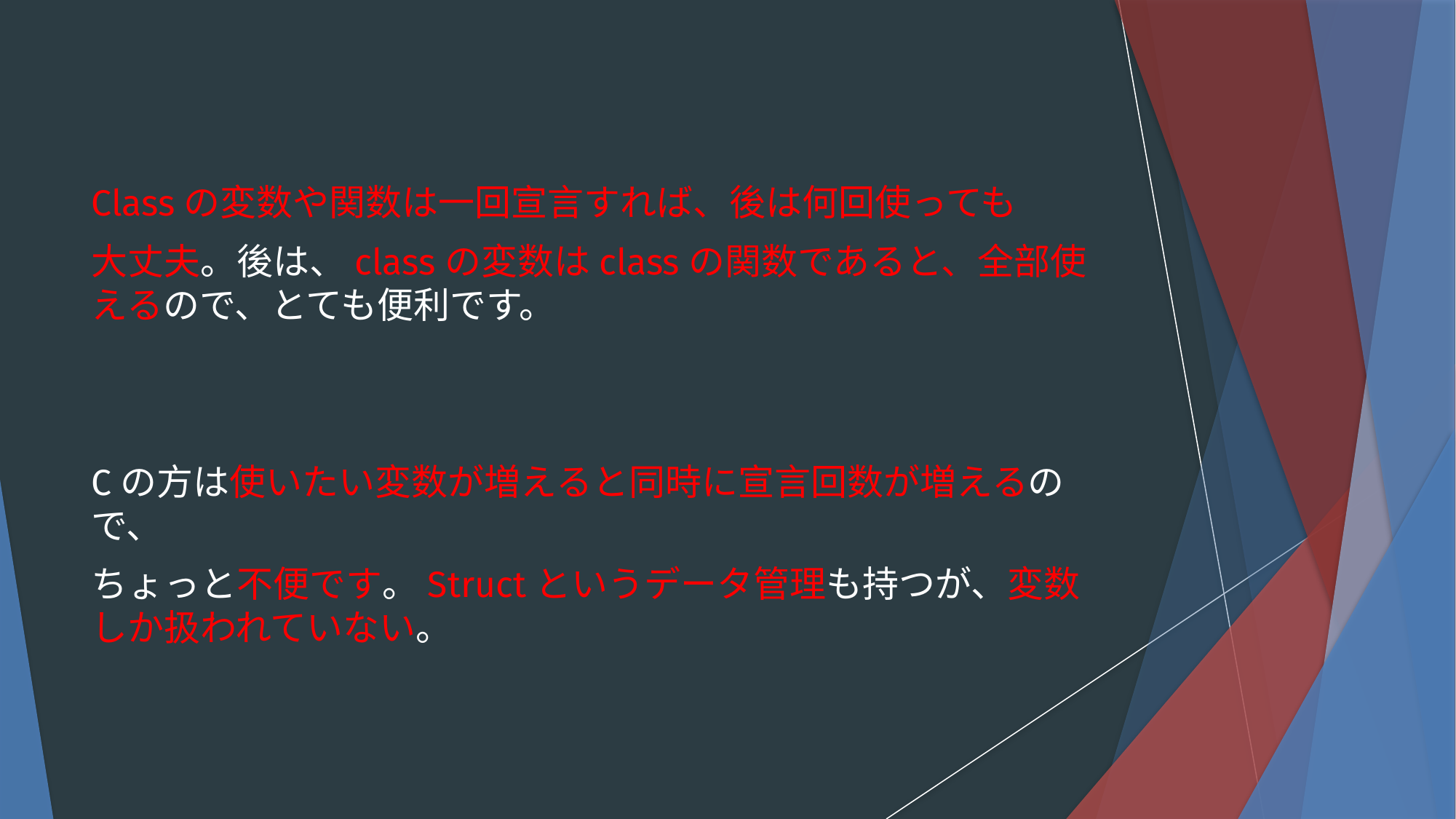

Classの変数や関数は一回宣言すれば、後は何回使っても
大丈夫。後は、classの変数はclassの関数であると、全部使えるので、とても便利です。

Cの方は使いたい変数が増えると同時に宣言回数が増えるので、
ちょっと不便です。Structというデータ管理も持つが、変数しか扱われていない。